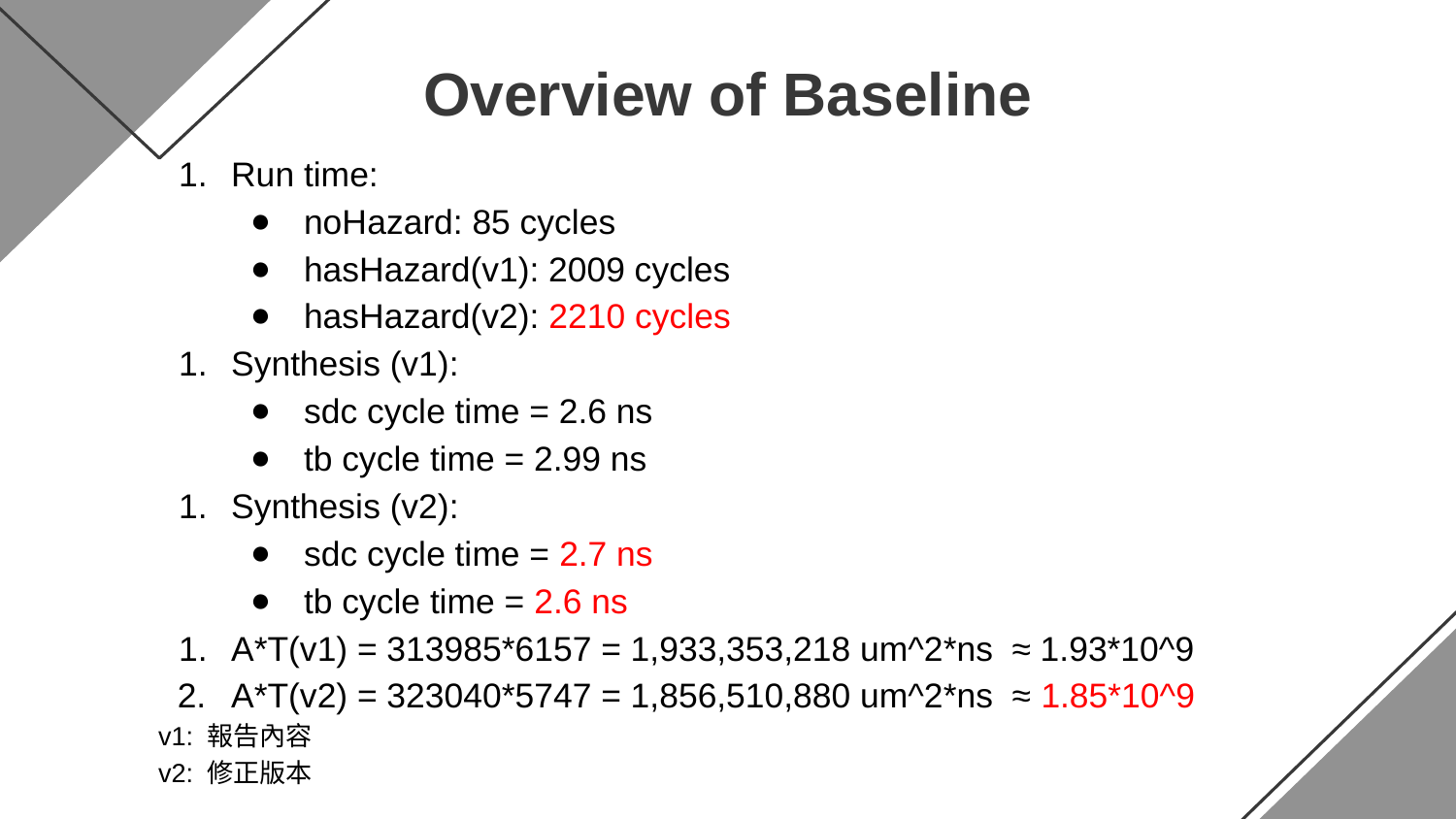

# Overview of Baseline
Run time:
noHazard: 85 cycles
hasHazard(v1): 2009 cycles
hasHazard(v2): 2210 cycles
Synthesis (v1):
sdc cycle time = 2.6 ns
tb cycle time = 2.99 ns
Synthesis (v2):
sdc cycle time = 2.7 ns
tb cycle time = 2.6 ns
A*T(v1) = 313985*6157 = 1,933,353,218 um^2*ns  ≈ 1.93*10^9
A*T(v2) = 323040*5747 = 1,856,510,880 um^2*ns  ≈ 1.85*10^9
v1: 報告內容
v2: 修正版本